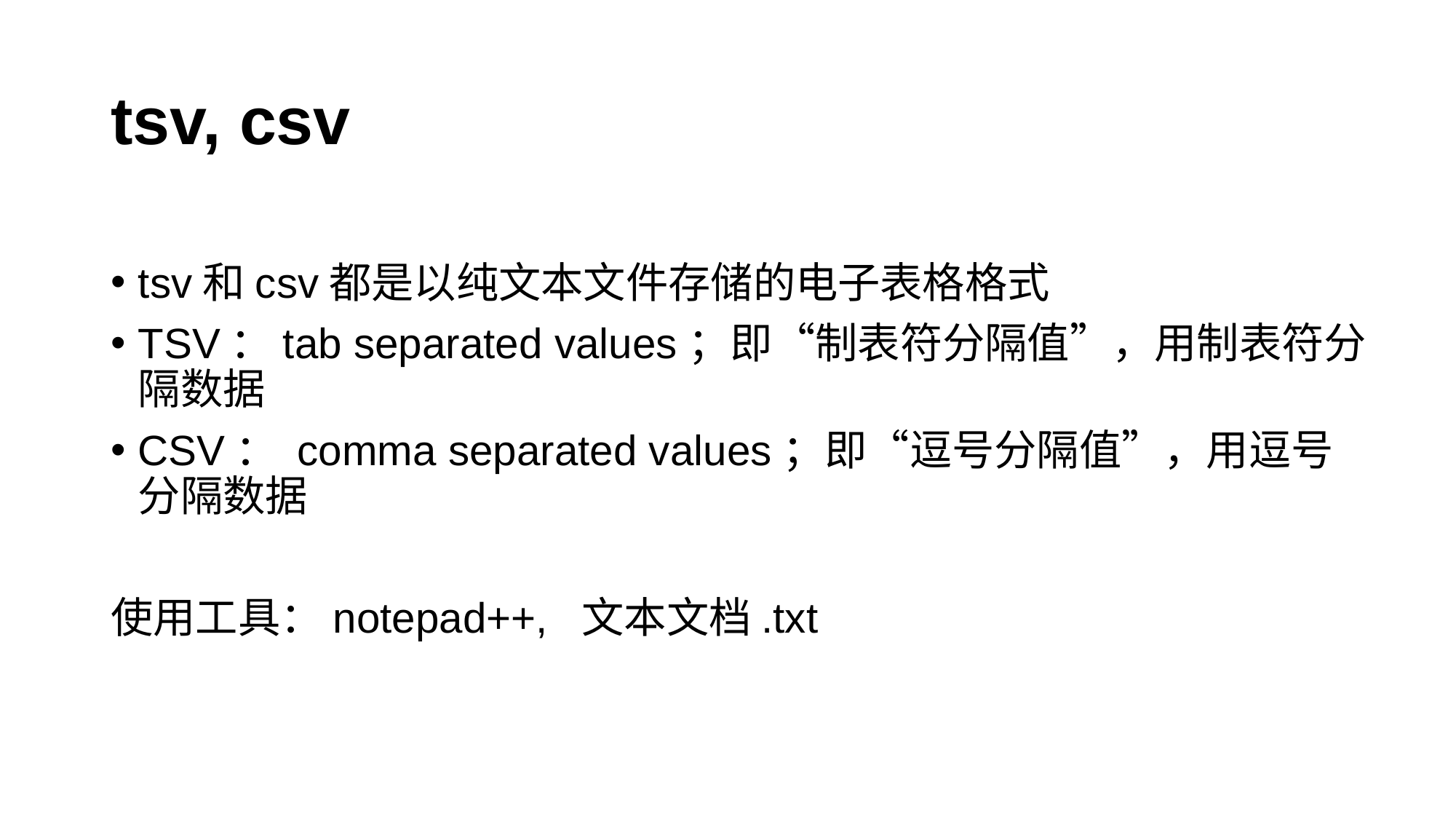

# tsv, csv
tsv和csv都是以纯文本文件存储的电子表格格式
TSV：tab separated values；即“制表符分隔值”，用制表符分隔数据
CSV： comma separated values；即“逗号分隔值”，用逗号分隔数据

使用工具：notepad++,  文本文档.txt